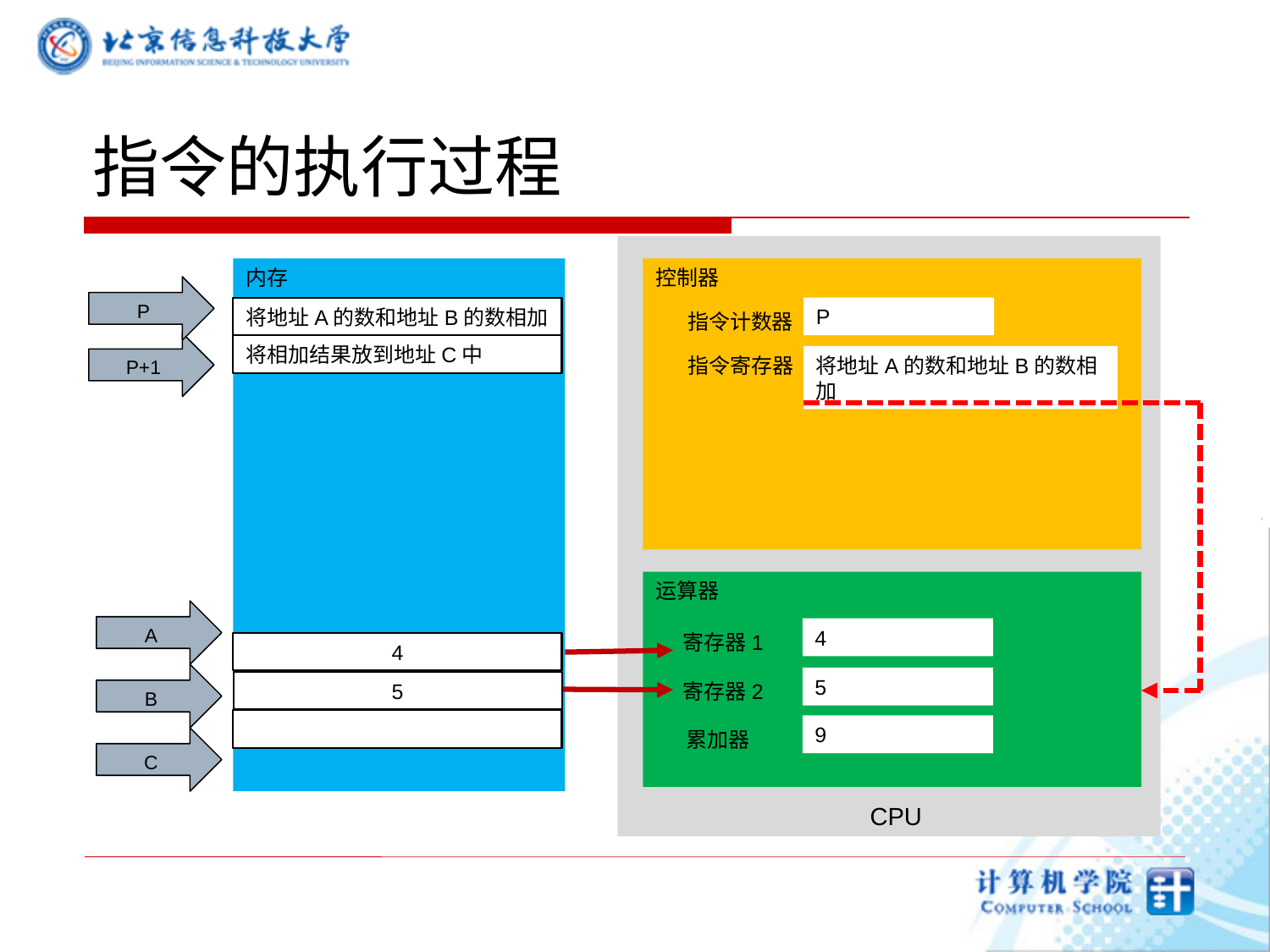

# 指令的执行过程

  CPU
内存

控制器

P
P
将地址A的数和地址B的数相加
指令计数器
P+1
将相加结果放到地址C中
将地址A的数和地址B的数相加
指令寄存器
运算器

A
4
寄存器1
4
B
5
5
寄存器2

9
累加器
C